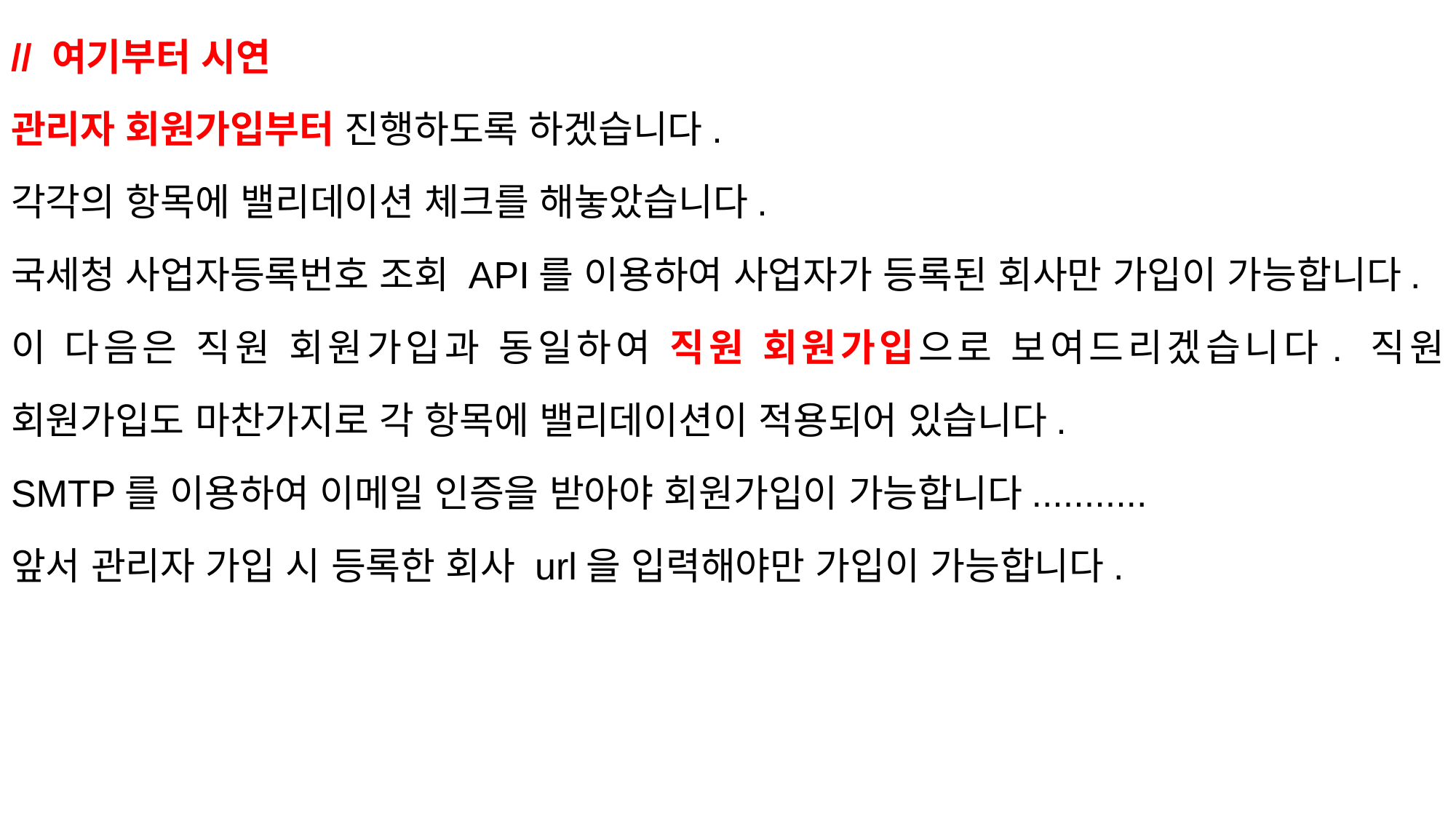

// 여기부터 시연
관리자 회원가입부터 진행하도록 하겠습니다.
각각의 항목에 밸리데이션 체크를 해놓았습니다.
국세청 사업자등록번호 조회 API를 이용하여 사업자가 등록된 회사만 가입이 가능합니다.
이 다음은 직원 회원가입과 동일하여 직원 회원가입으로 보여드리겠습니다. 직원 회원가입도 마찬가지로 각 항목에 밸리데이션이 적용되어 있습니다.
SMTP를 이용하여 이메일 인증을 받아야 회원가입이 가능합니다...........
앞서 관리자 가입 시 등록한 회사 url을 입력해야만 가입이 가능합니다.